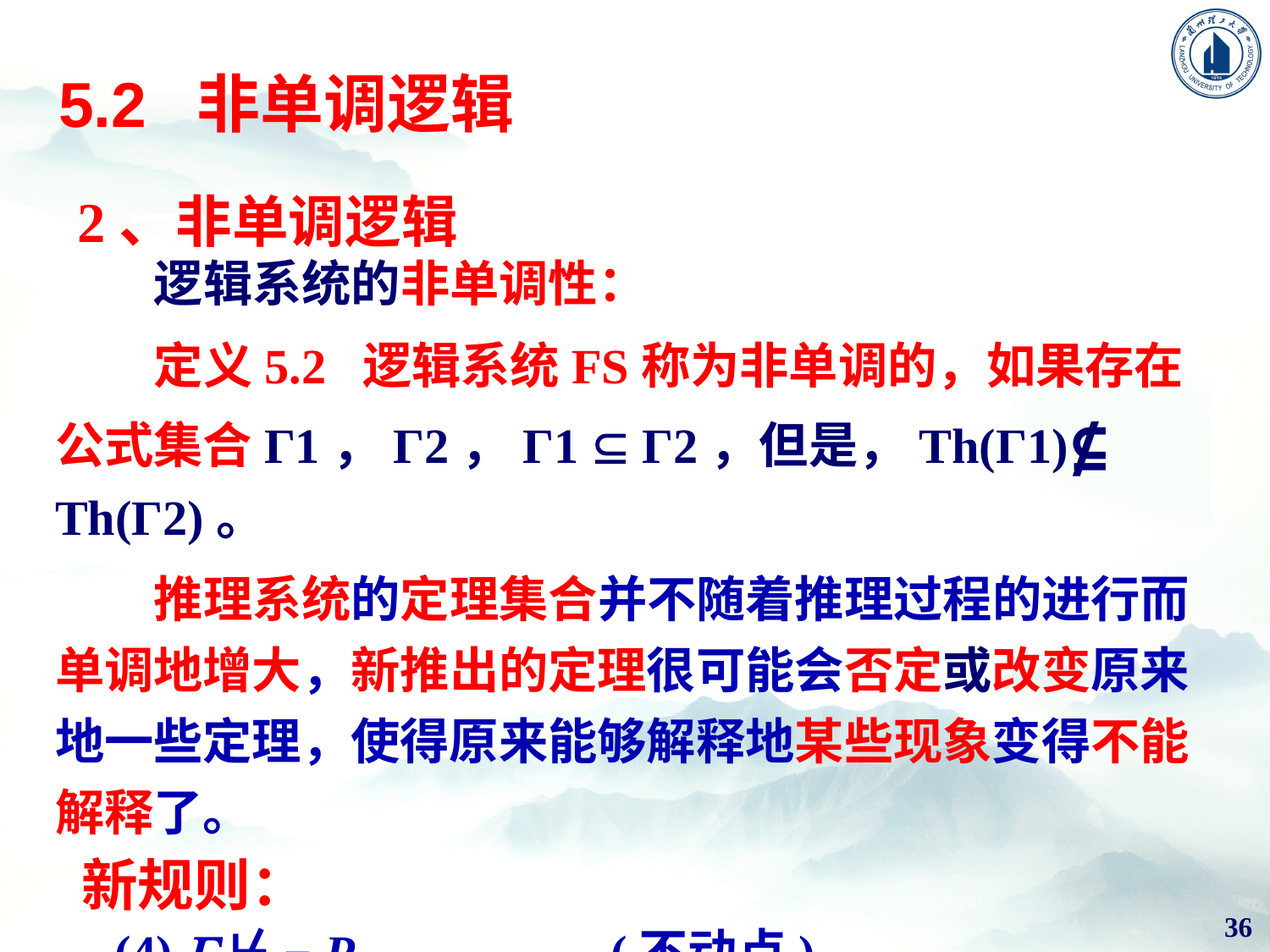

#
5.2  非单调逻辑
2、非单调逻辑

逻辑系统的非单调性：
定义5.2  逻辑系统FS称为非单调的，如果存在公式集合Γ1，Γ2，Γ1 ⊆ Γ2，但是，Th(Γ1)⊈ Th(Γ2)。
推理系统的定理集合并不随着推理过程的进行而单调地增大，新推出的定理很可能会否定或改变原来地一些定理，使得原来能够解释地某些现象变得不能解释了。
 新规则：
	 (4) Γ ⊬ ¬ P 		(不动点)

36